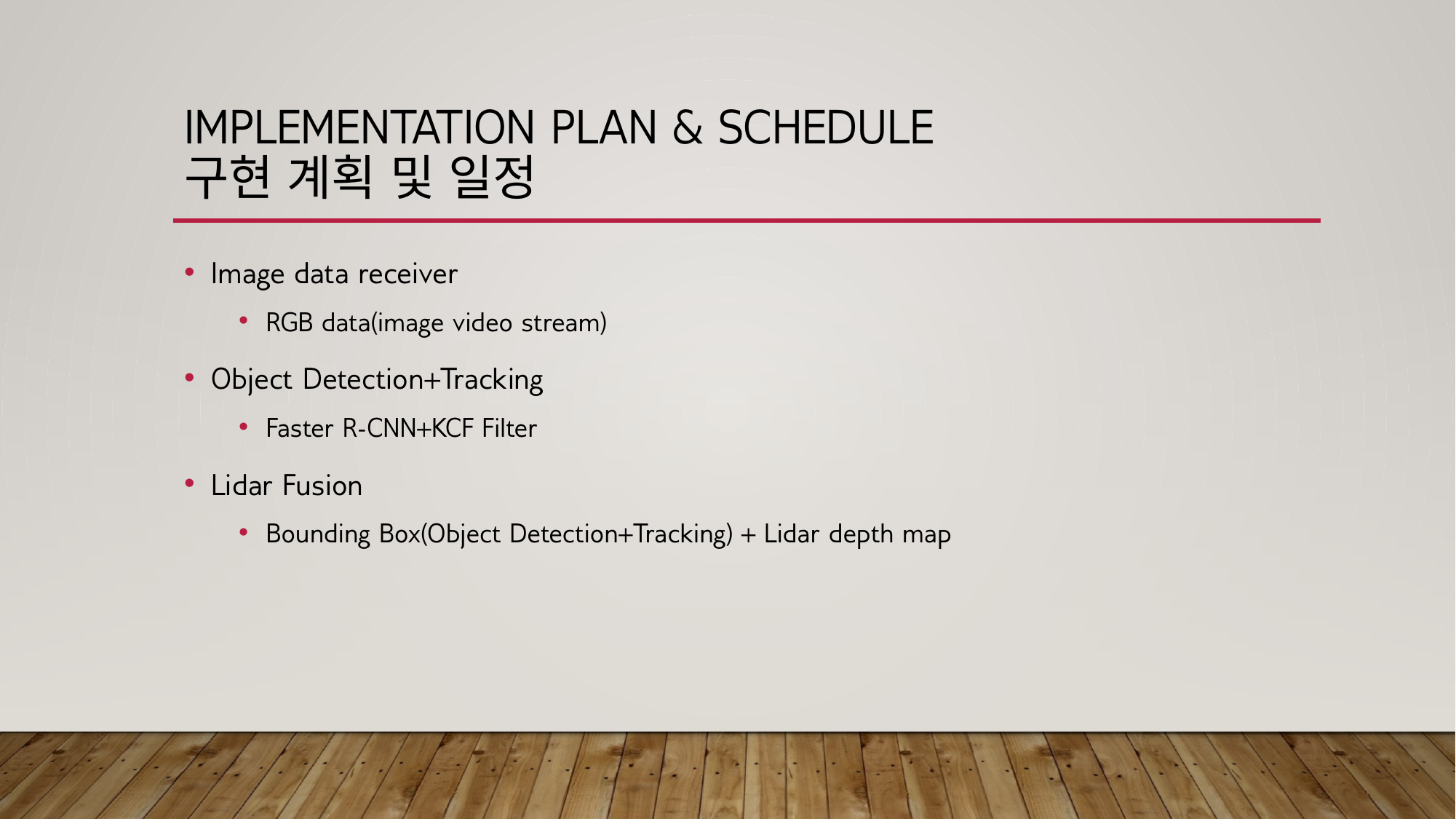

# Implementation Plan & Schedule 구현 계획 및 일정
Image data receiver
RGB data(image video stream)
Object Detection+Tracking
Faster R-CNN+KCF Filter
Lidar Fusion
Bounding Box(Object Detection+Tracking) + Lidar depth map